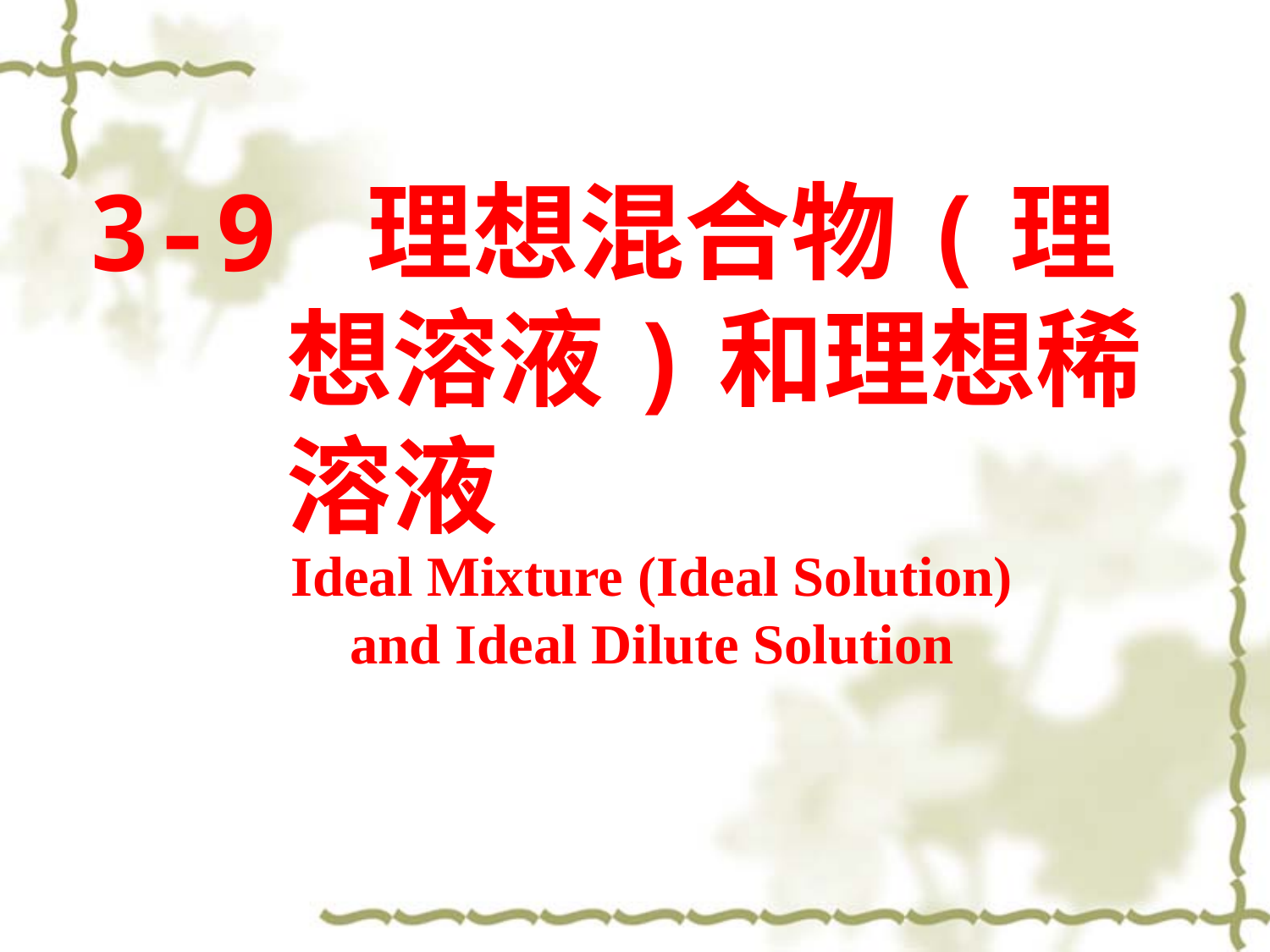

3-9 理想混合物(理想溶液)和理想稀溶液
Ideal Mixture (Ideal Solution) and Ideal Dilute Solution